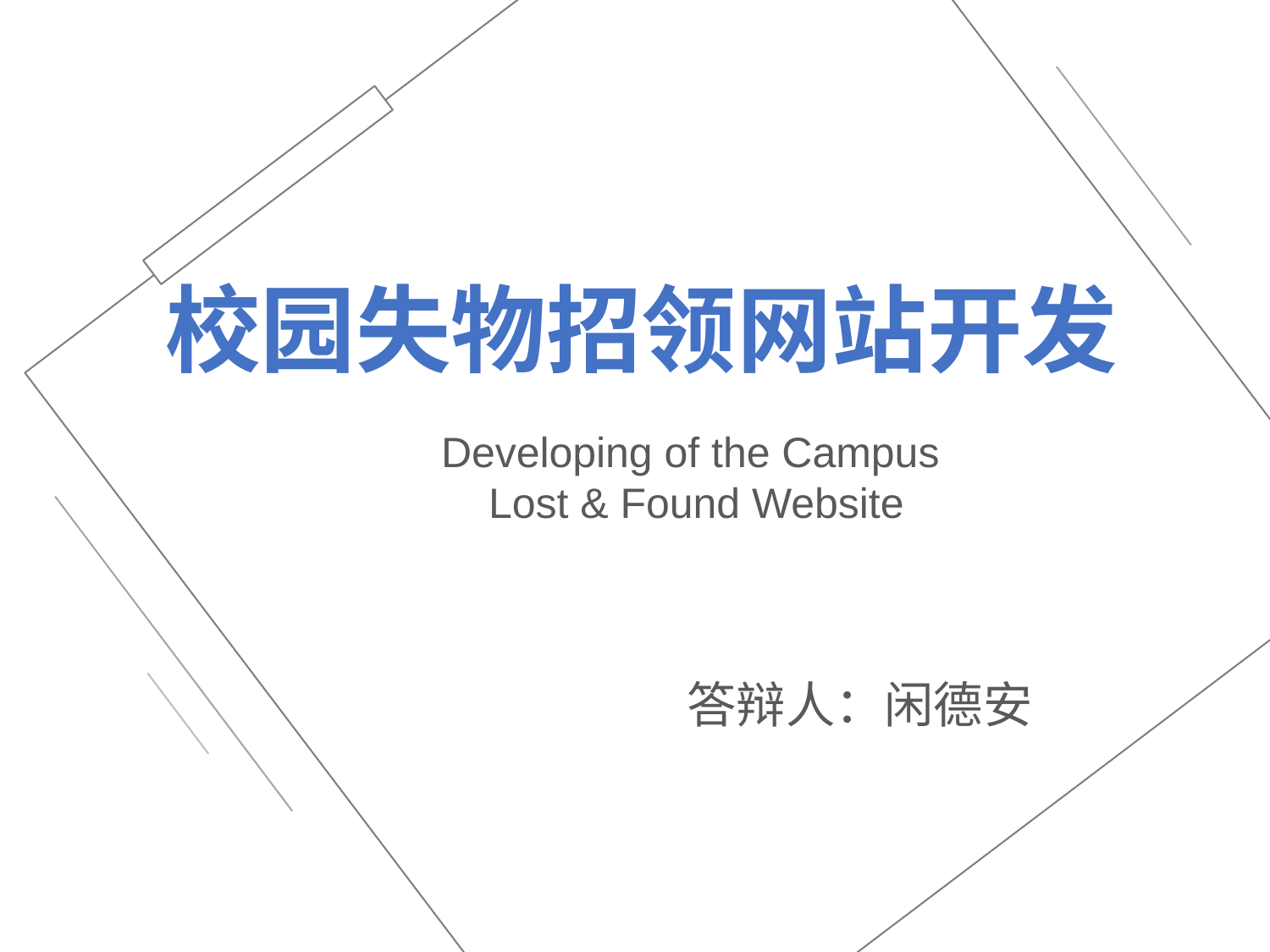

校园失物招领网站开发
Developing of the Campus
 Lost & Found Website
答辩人：闲德安